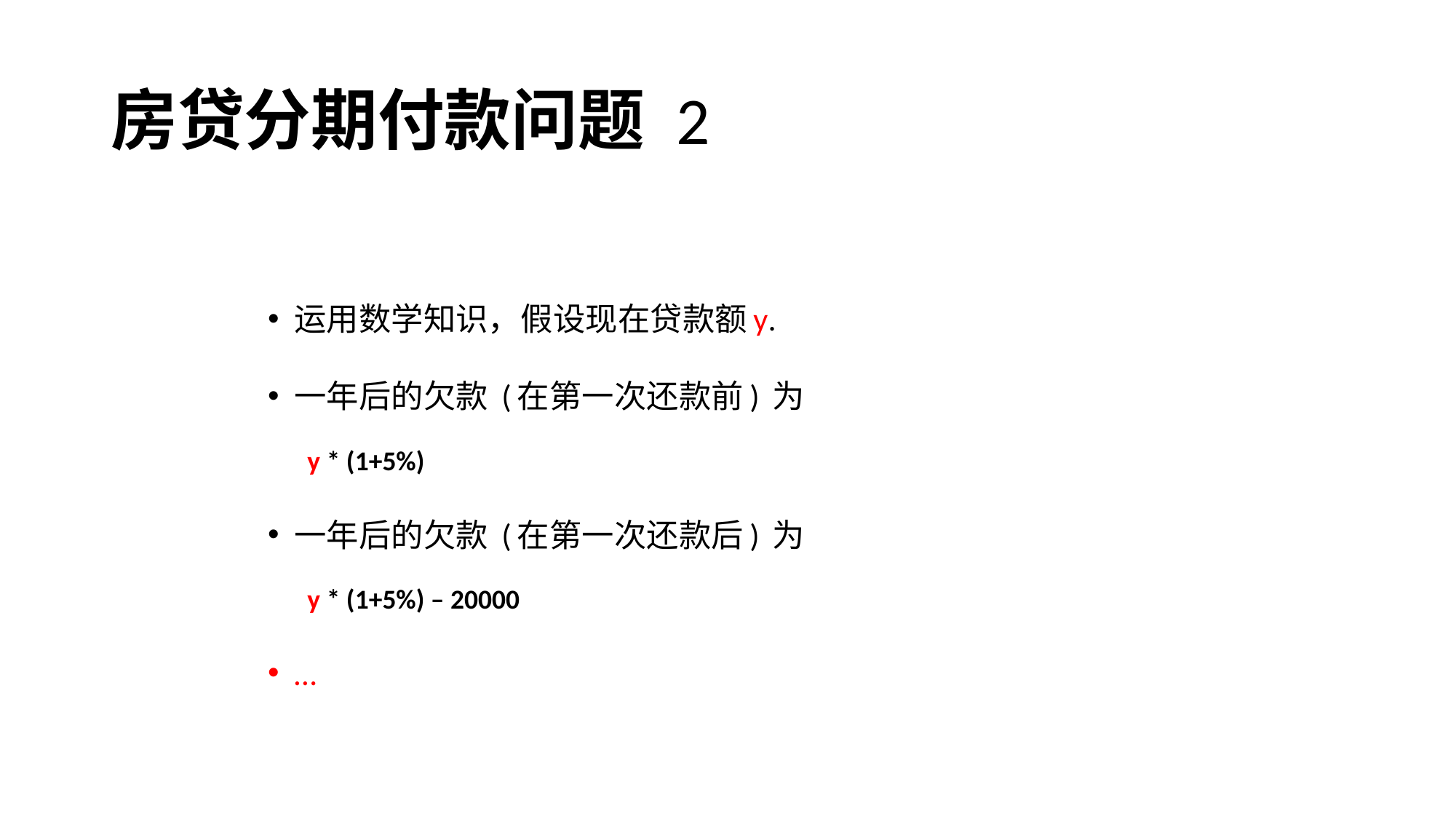

# 房贷分期付款问题 2
运用数学知识，假设现在贷款额y.
一年后的欠款 (在第一次还款前) 为
y * (1+5%)
一年后的欠款 (在第一次还款后) 为
y * (1+5%) – 20000
…